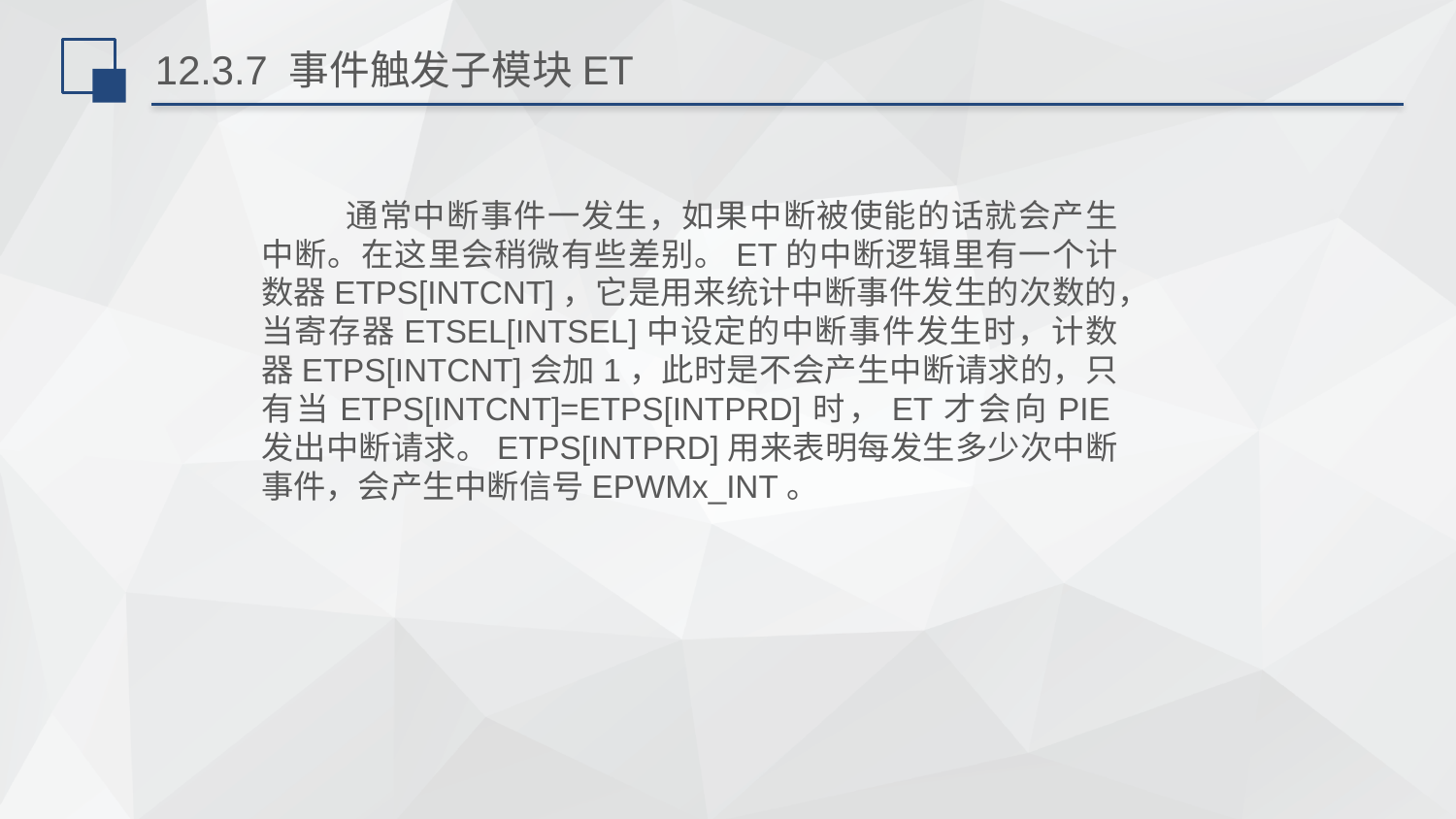

# 12.3.7 事件触发子模块ET
通常中断事件一发生，如果中断被使能的话就会产生中断。在这里会稍微有些差别。ET的中断逻辑里有一个计数器ETPS[INTCNT]，它是用来统计中断事件发生的次数的，当寄存器ETSEL[INTSEL]中设定的中断事件发生时，计数器ETPS[INTCNT]会加1，此时是不会产生中断请求的，只有当ETPS[INTCNT]=ETPS[INTPRD]时，ET才会向PIE发出中断请求。ETPS[INTPRD]用来表明每发生多少次中断事件，会产生中断信号EPWMx_INT。